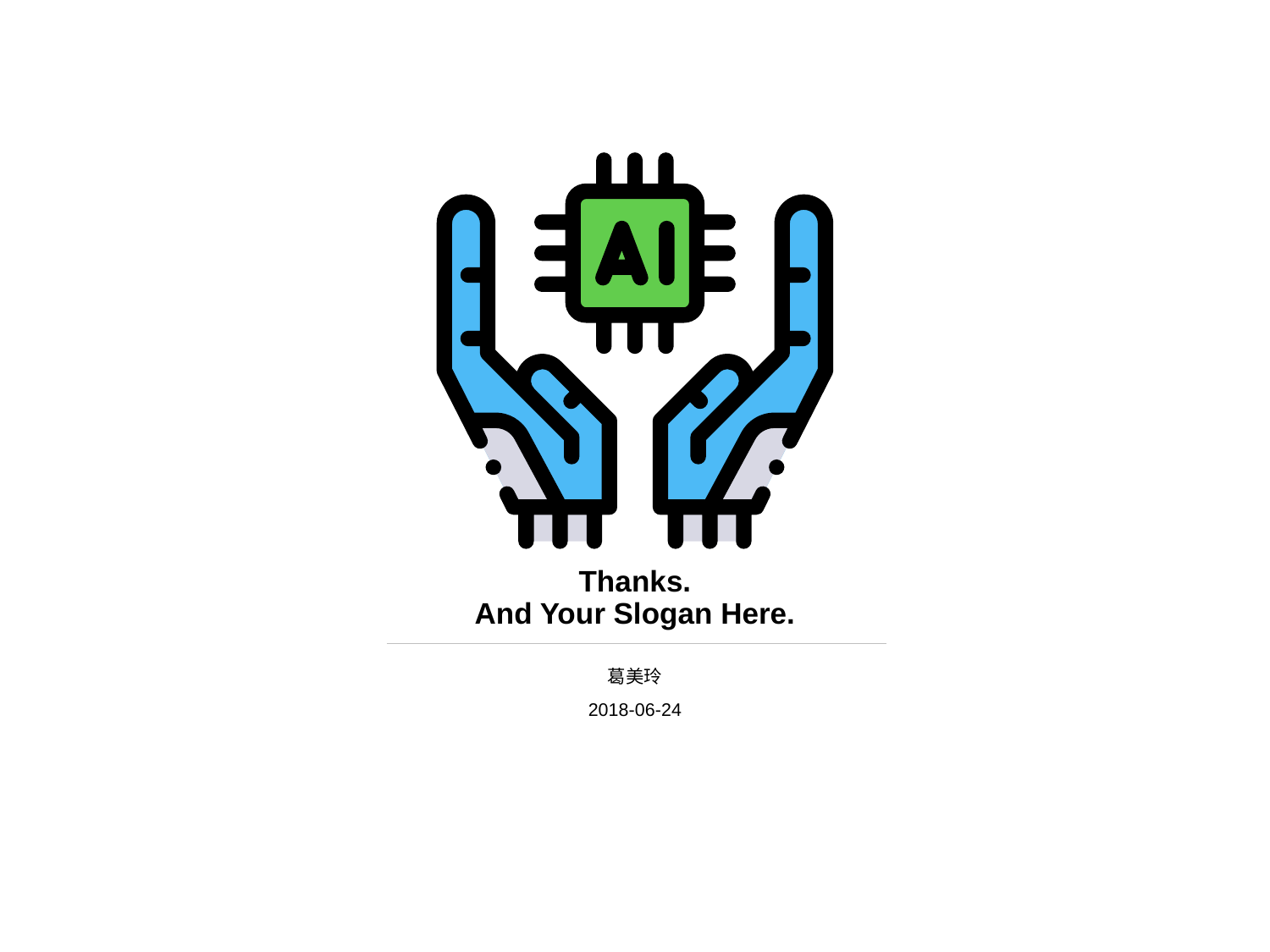

# Thanks. And Your Slogan Here.
葛美玲
2018-06-24